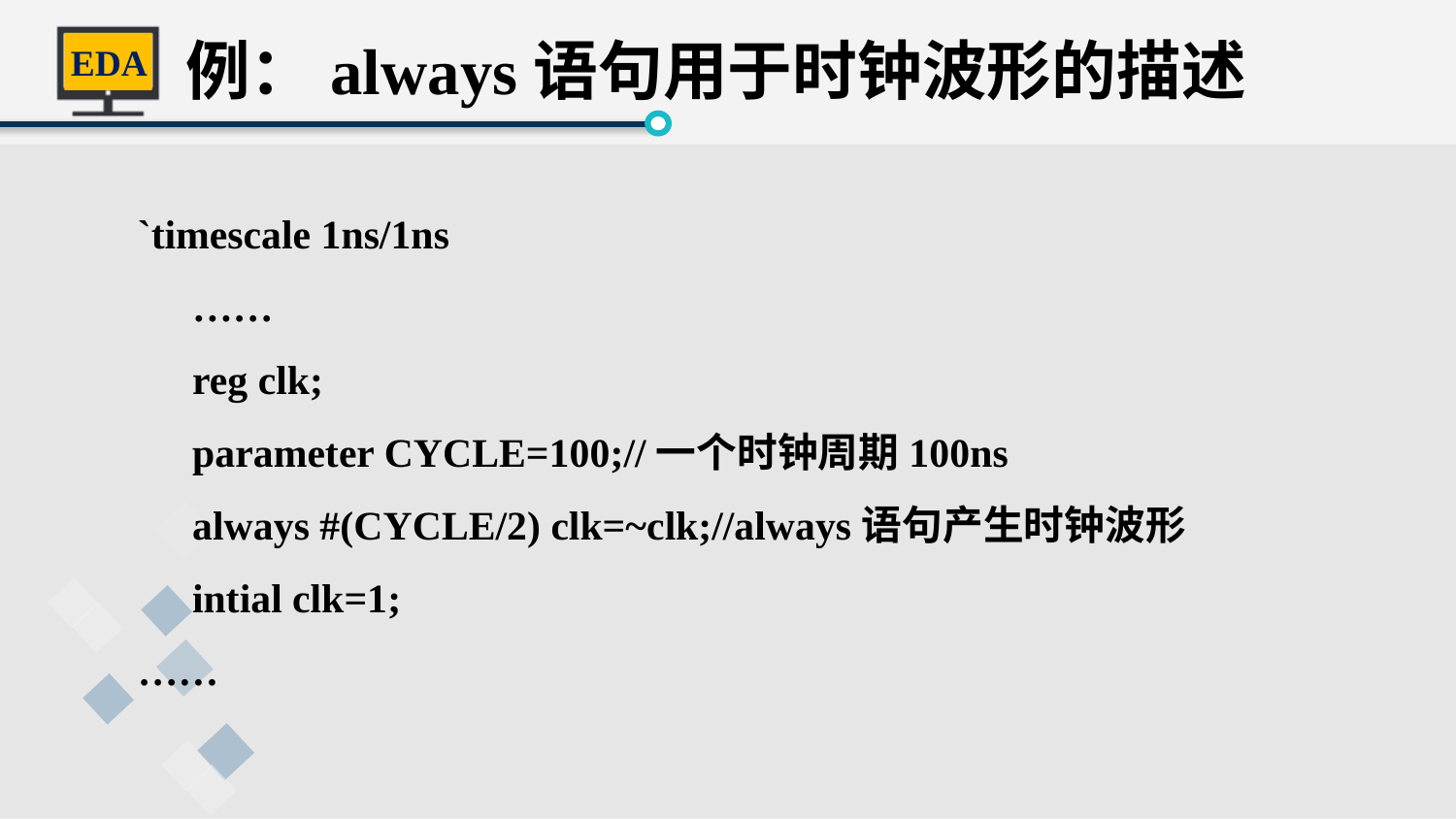

例：always语句用于时钟波形的描述
`timescale 1ns/1ns
……
reg clk;
parameter CYCLE=100;//一个时钟周期100ns
always #(CYCLE/2) clk=~clk;//always语句产生时钟波形
intial clk=1;
……